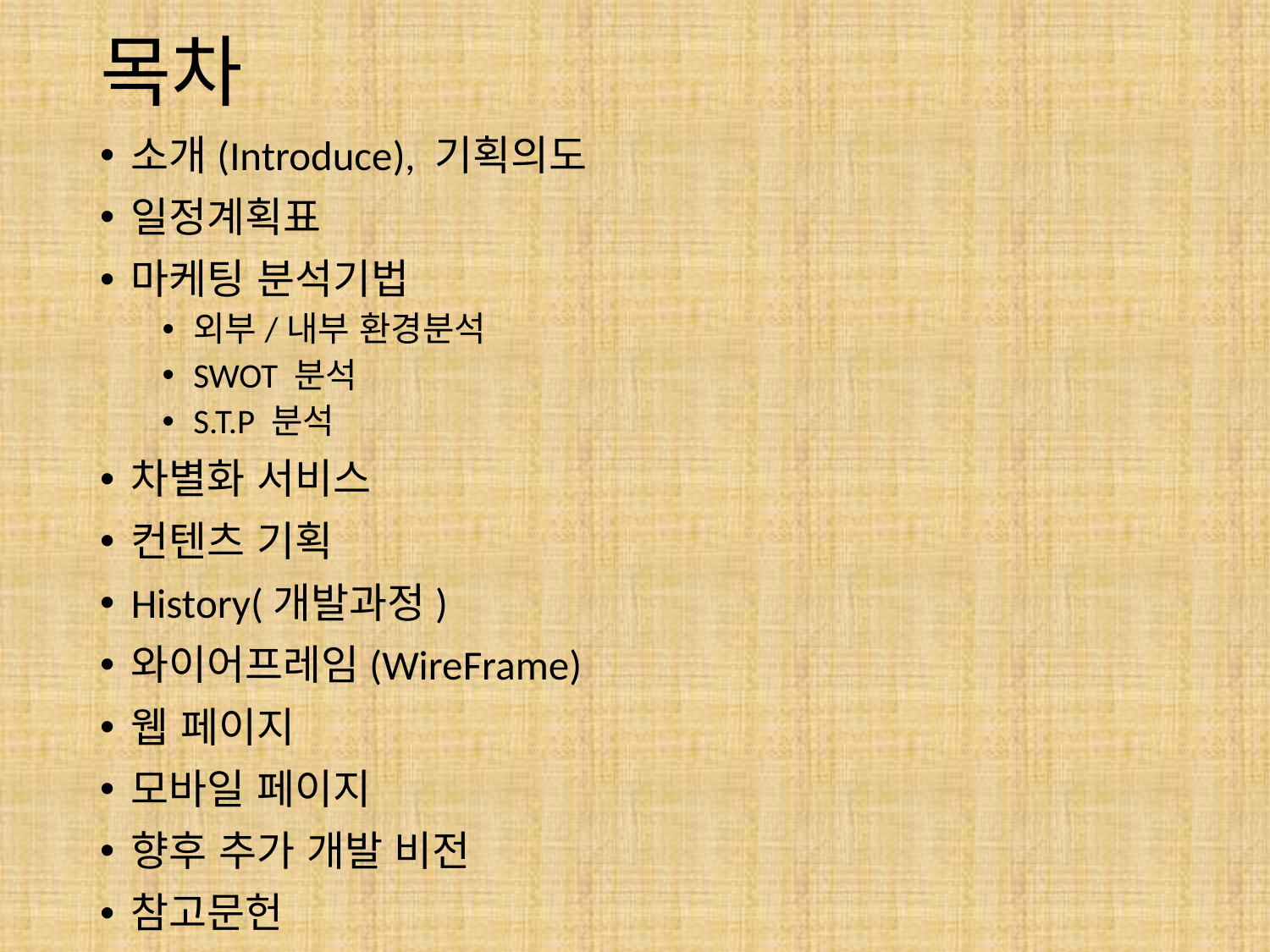

# 목차
소개(Introduce), 기획의도
일정계획표
마케팅 분석기법
외부/내부 환경분석
SWOT 분석
S.T.P 분석
차별화 서비스
컨텐츠 기획
History(개발과정)
와이어프레임(WireFrame)
웹 페이지
모바일 페이지
향후 추가 개발 비전
참고문헌